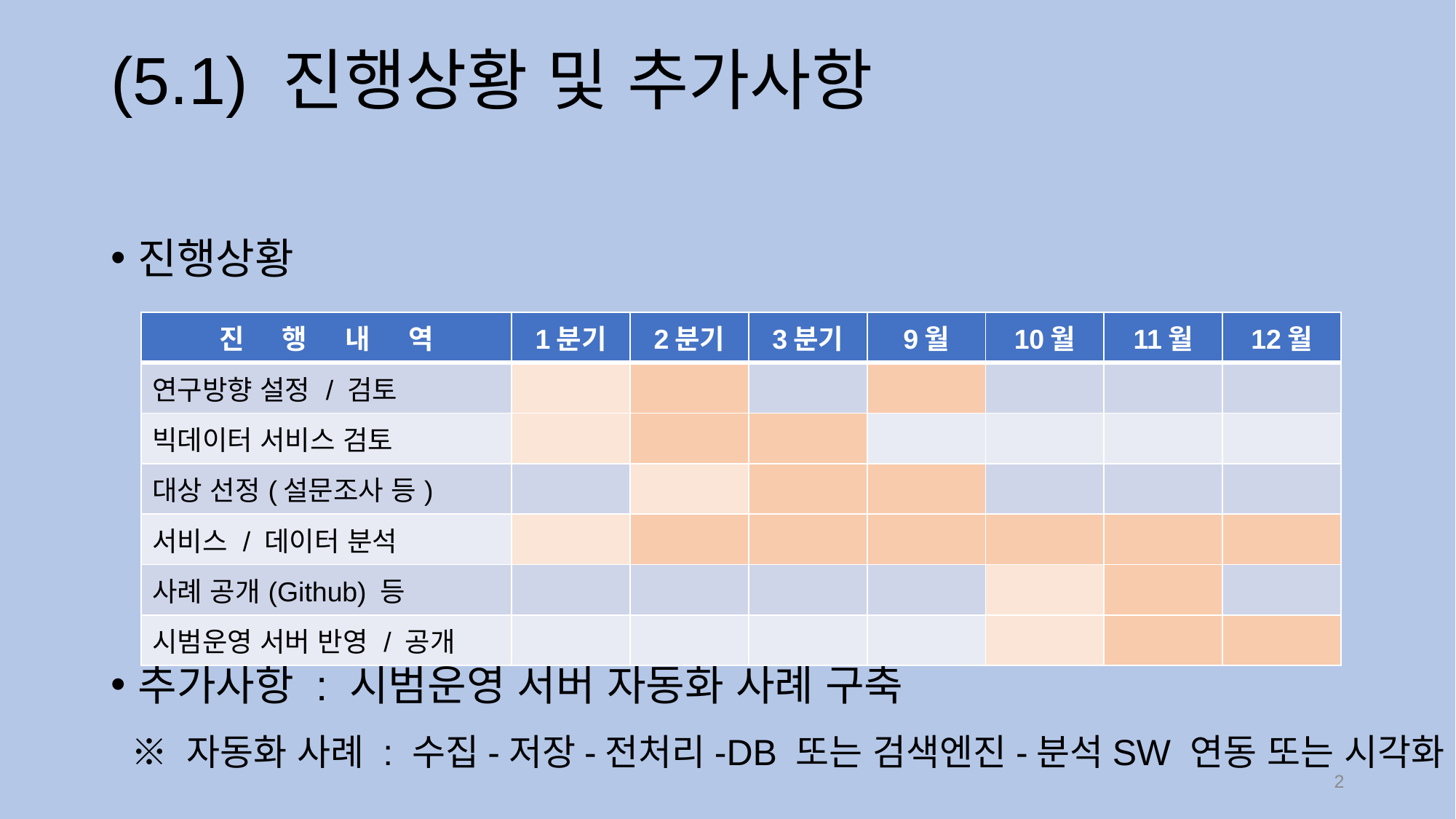

# (5.1) 진행상황 및 추가사항
진행상황

추가사항 : 시범운영 서버 자동화 사례 구축
  ※ 자동화 사례 : 수집-저장-전처리-DB 또는 검색엔진-분석SW 연동 또는 시각화
| 진 행 내 역 | 1분기 | 2분기 | 3분기 | 9월 | 10월 | 11월 | 12월 |
| --- | --- | --- | --- | --- | --- | --- | --- |
| 연구방향 설정 / 검토 |  |  |  |  |  |  |  |
| 빅데이터 서비스 검토 |  |  |  |  |  |  |  |
| 대상 선정(설문조사 등) |  |  |  |  |  |  |  |
| 서비스 / 데이터 분석 |  |  |  |  |  |  |  |
| 사례 공개(Github) 등 |  |  |  |  |  |  |  |
| 시범운영 서버 반영 / 공개 |  |  |  |  |  |  |  |
2